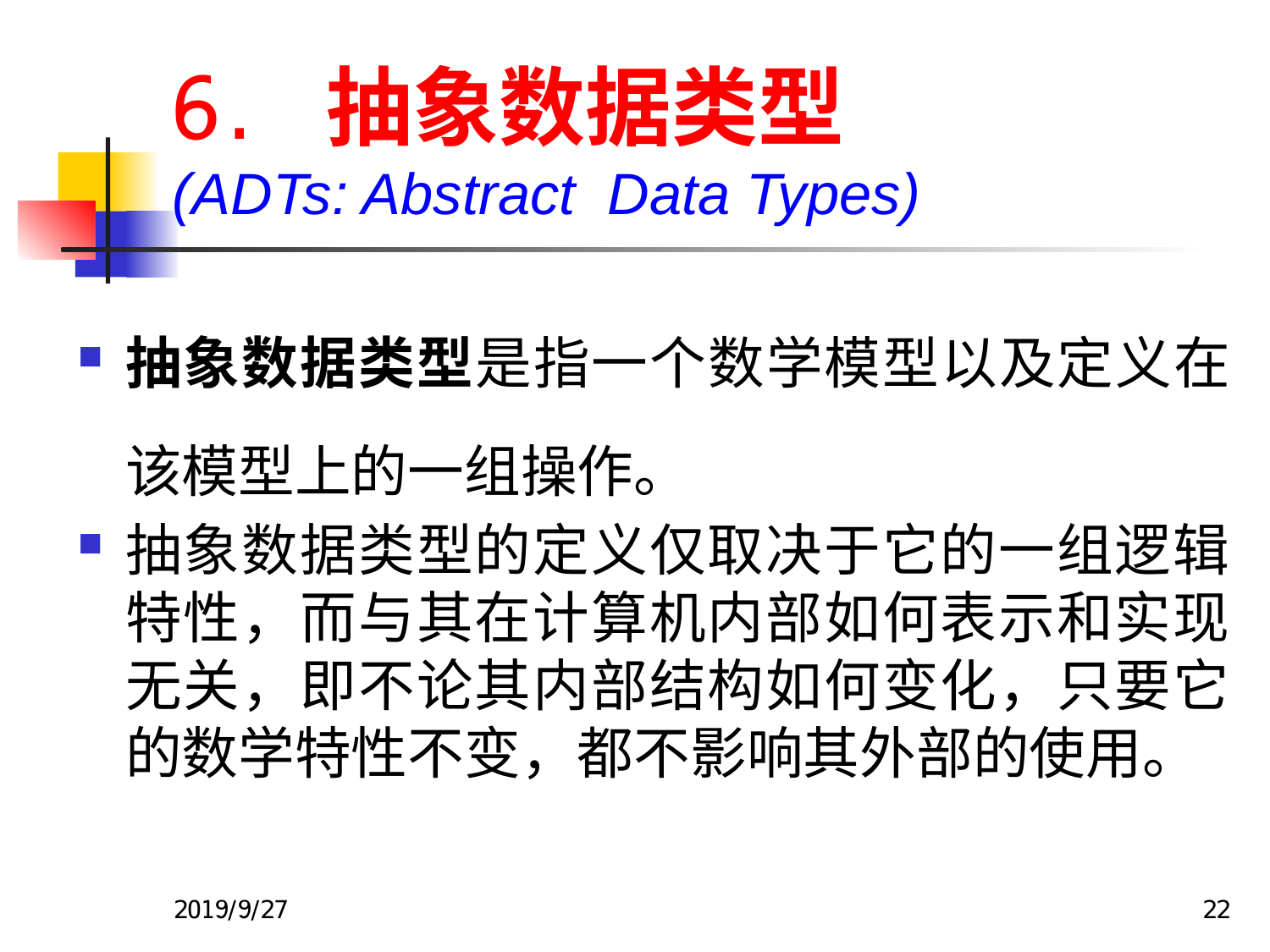

# 6.  抽象数据类型 (ADTs: Abstract  Data Types)
抽象数据类型是指一个数学模型以及定义在该模型上的一组操作。
抽象数据类型的定义仅取决于它的一组逻辑特性，而与其在计算机内部如何表示和实现无关，即不论其内部结构如何变化，只要它的数学特性不变，都不影响其外部的使用。

2019/9/27
22